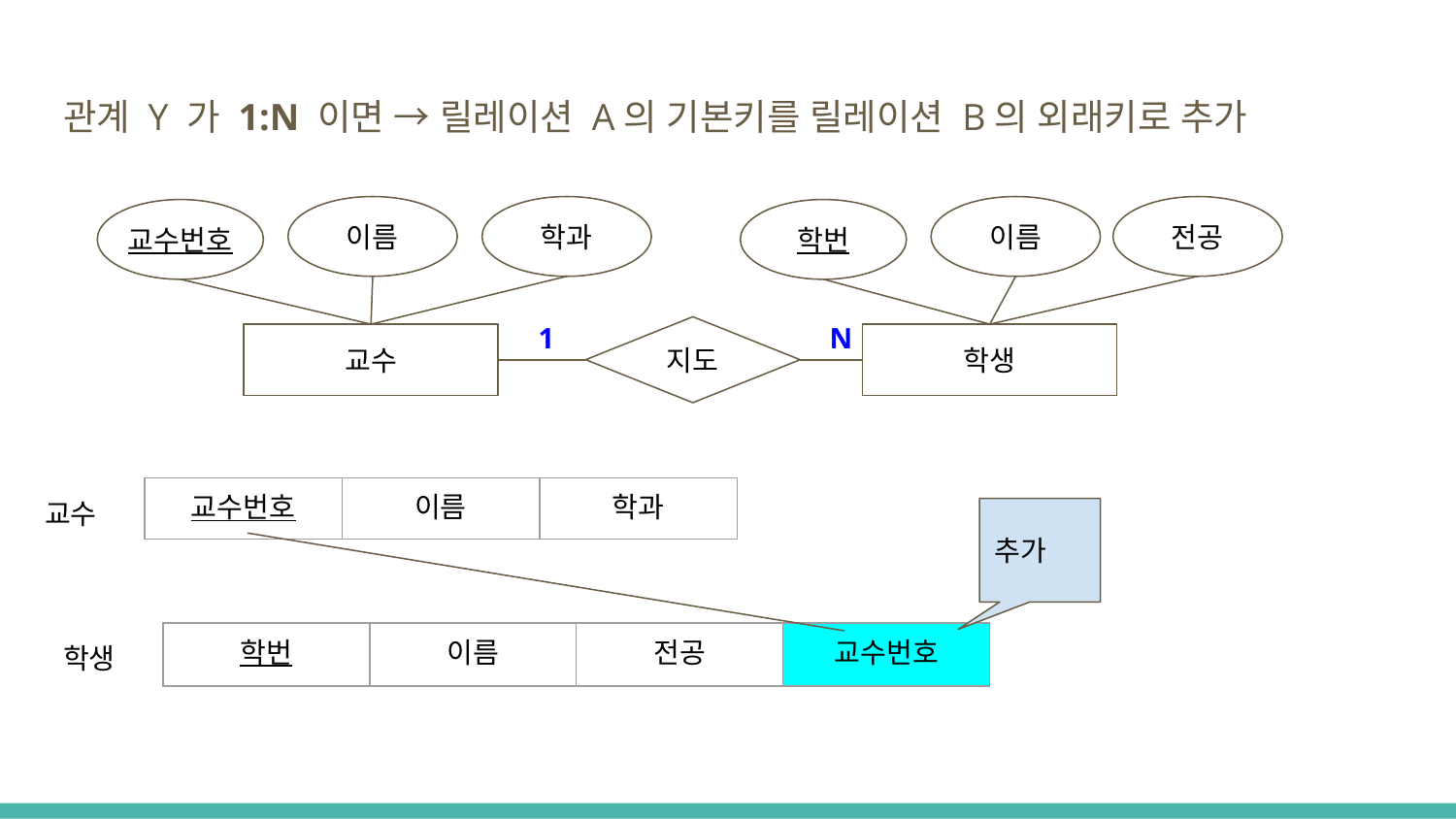

관계 Y 가 1:N 이면 → 릴레이션 A의 기본키를 릴레이션 B의 외래키로 추가
이름
학과
이름
전공
교수번호
학번
1
N
지도
교수
학생
| 교수번호 | 이름 | 학과 |
| --- | --- | --- |
교수
추가
| 학번 | 이름 | 전공 | 교수번호 |
| --- | --- | --- | --- |
학생